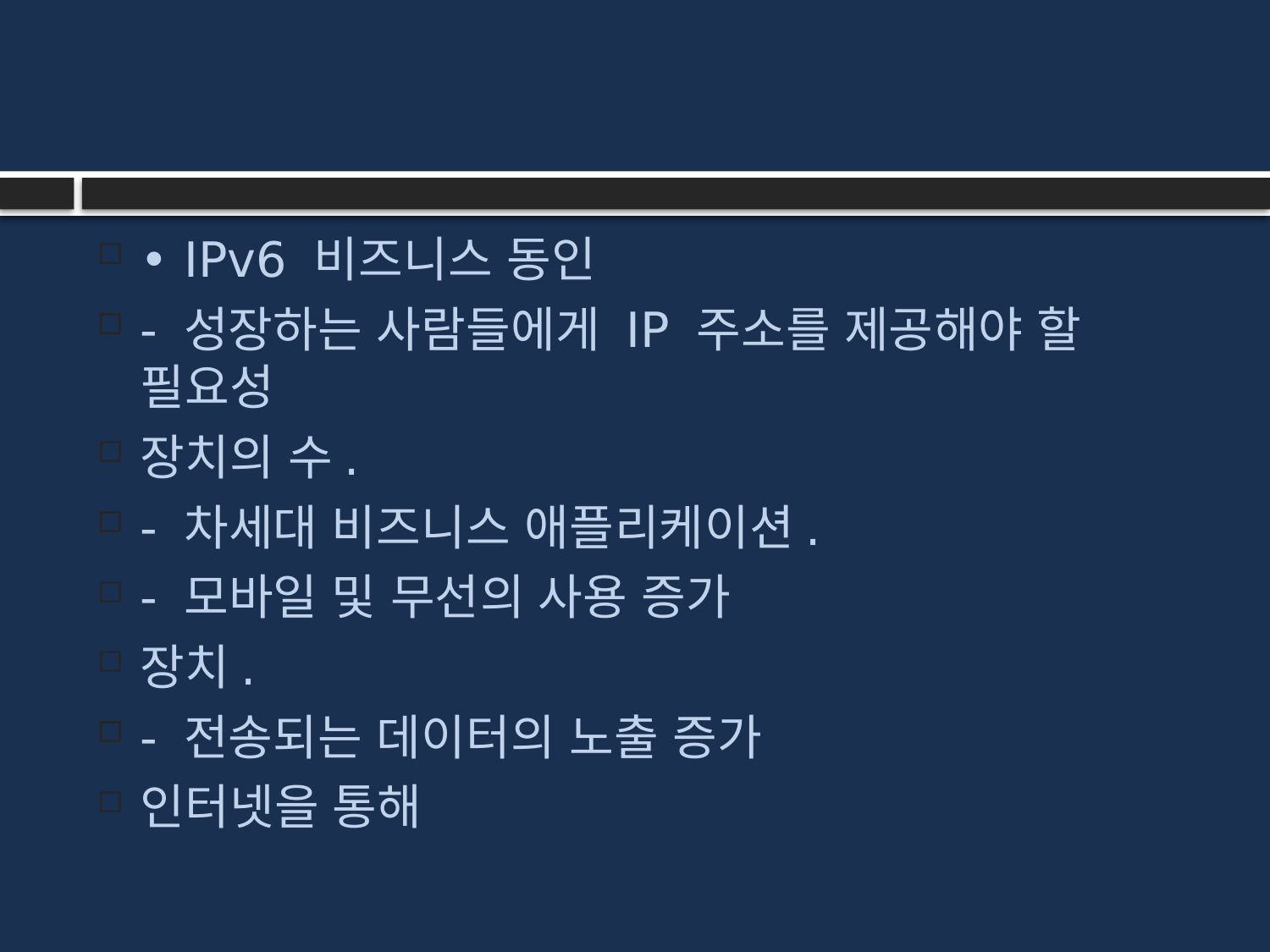

#
• IPv6 비즈니스 동인
- 성장하는 사람들에게 IP 주소를 제공해야 할 필요성
장치의 수.
- 차세대 비즈니스 애플리케이션.
- 모바일 및 무선의 사용 증가
장치.
- 전송되는 데이터의 노출 증가
인터넷을 통해